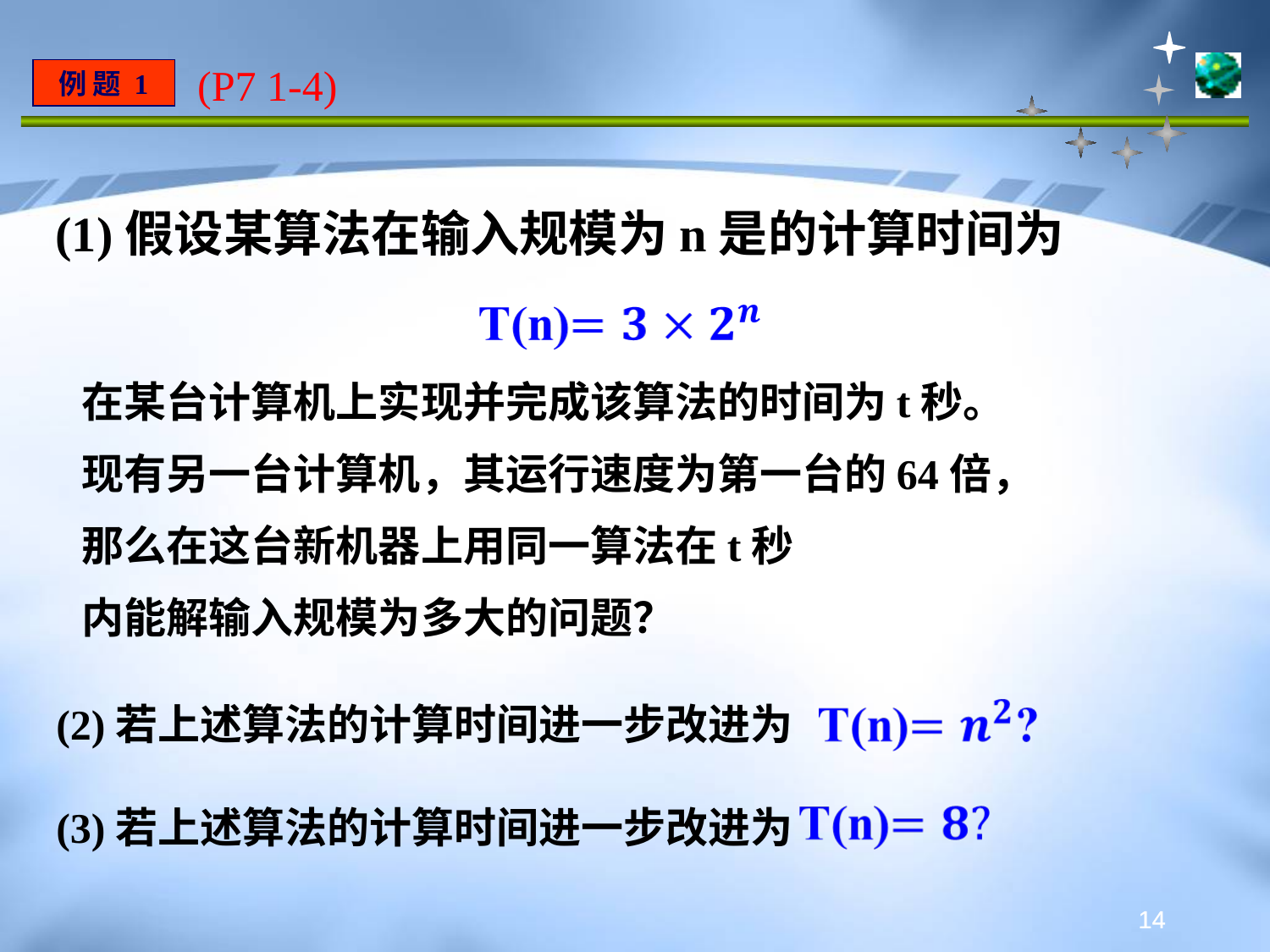

(P7 1-4)
例 题 1
(1)假设某算法在输入规模为n是的计算时间为

在某台计算机上实现并完成该算法的时间为t秒。
现有另一台计算机，其运行速度为第一台的64倍，
那么在这台新机器上用同一算法在t秒
内能解输入规模为多大的问题？

(2)若上述算法的计算时间进一步改进为

(3)若上述算法的计算时间进一步改进为
14
14